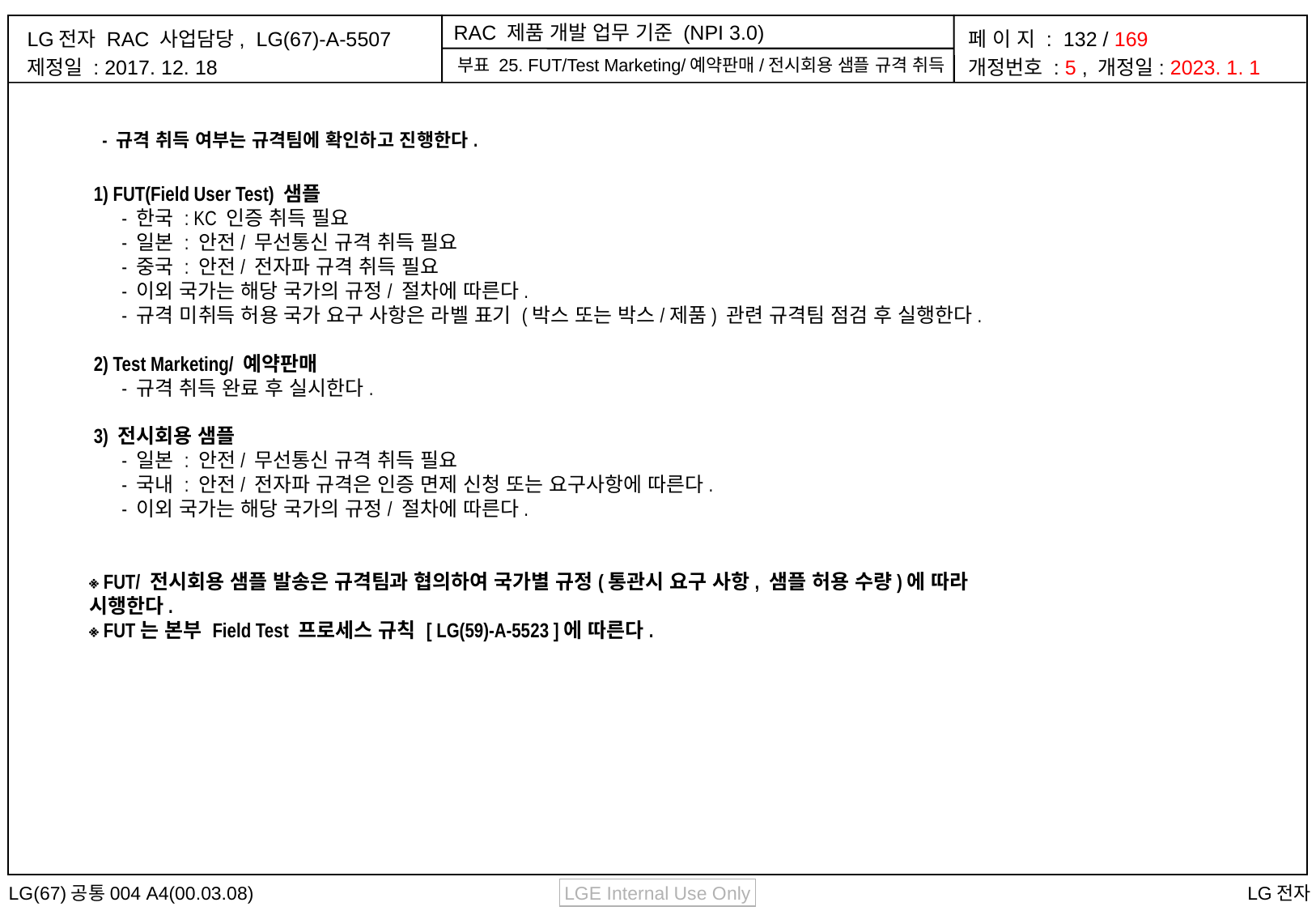

부표 25. FUT/Test Marketing/예약판매/전시회용 샘플 규격 취득
 - 규격 취득 여부는 규격팀에 확인하고 진행한다.
 1) FUT(Field User Test) 샘플
       - 한국 : KC 인증 취득 필요
       - 일본 : 안전/ 무선통신 규격 취득 필요
       - 중국 : 안전/ 전자파 규격 취득 필요
       - 이외 국가는 해당 국가의 규정/ 절차에 따른다.
       - 규격 미취득 허용 국가 요구 사항은 라벨 표기 (박스 또는 박스/제품) 관련 규격팀 점검 후 실행한다.

 2) Test Marketing/ 예약판매
       - 규격 취득 완료 후 실시한다.

 3) 전시회용 샘플
       - 일본 : 안전/ 무선통신 규격 취득 필요
       - 국내 : 안전/ 전자파 규격은 인증 면제 신청 또는 요구사항에 따른다.
       - 이외 국가는 해당 국가의 규정/ 절차에 따른다.

※ FUT/ 전시회용 샘플 발송은 규격팀과 협의하여 국가별 규정(통관시 요구 사항, 샘플 허용 수량)에 따라 시행한다.
※ FUT는 본부 Field Test 프로세스 규칙 [ LG(59)-A-5523 ]에 따른다.